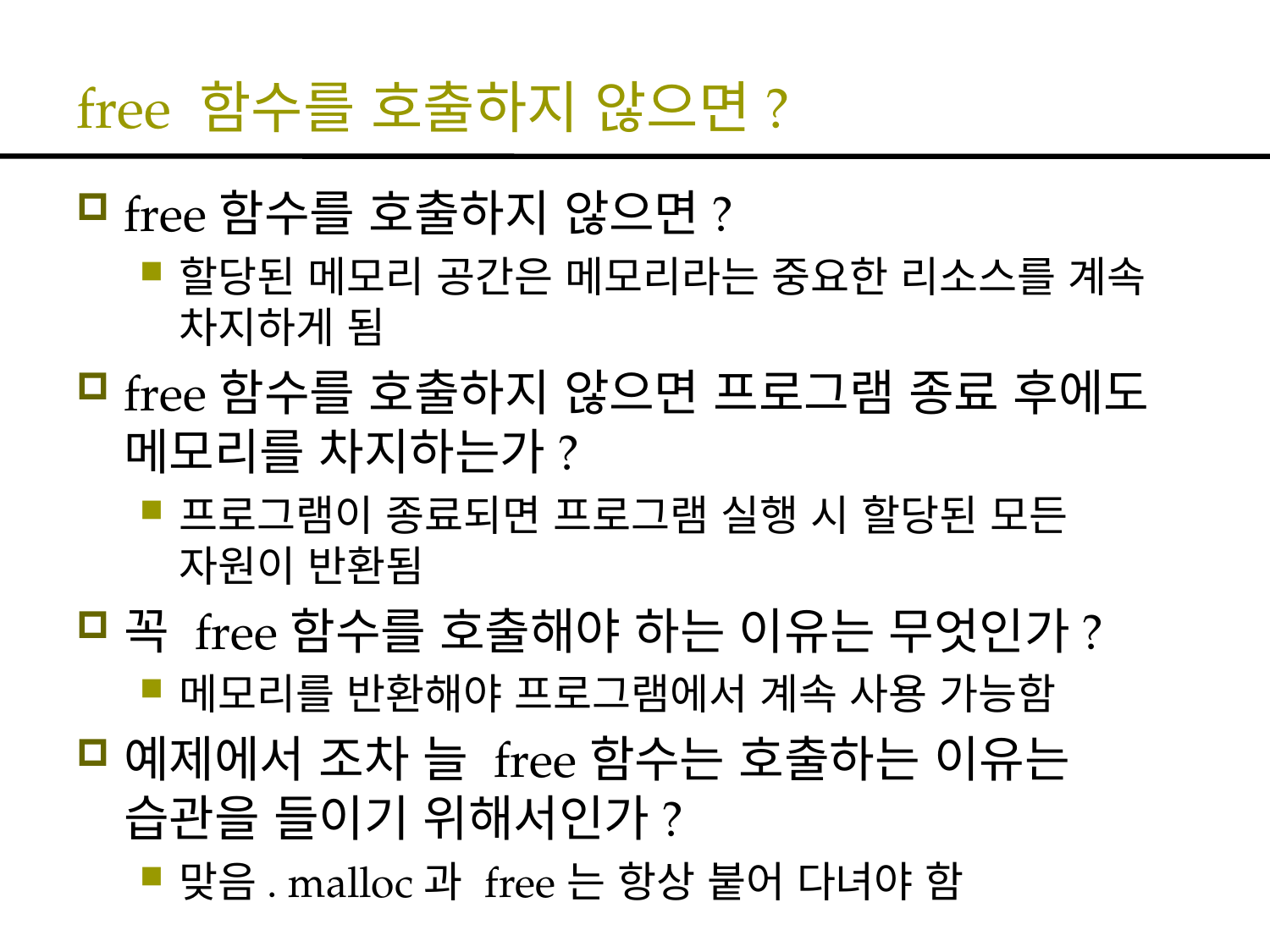

# free 함수를 호출하지 않으면?
free함수를 호출하지 않으면?
할당된 메모리 공간은 메모리라는 중요한 리소스를 계속 차지하게 됨
free함수를 호출하지 않으면 프로그램 종료 후에도 메모리를 차지하는가?
프로그램이 종료되면 프로그램 실행 시 할당된 모든 자원이 반환됨
꼭 free함수를 호출해야 하는 이유는 무엇인가?
메모리를 반환해야 프로그램에서 계속 사용 가능함
예제에서 조차 늘 free함수는 호출하는 이유는 습관을 들이기 위해서인가?
맞음. malloc과 free는 항상 붙어 다녀야 함